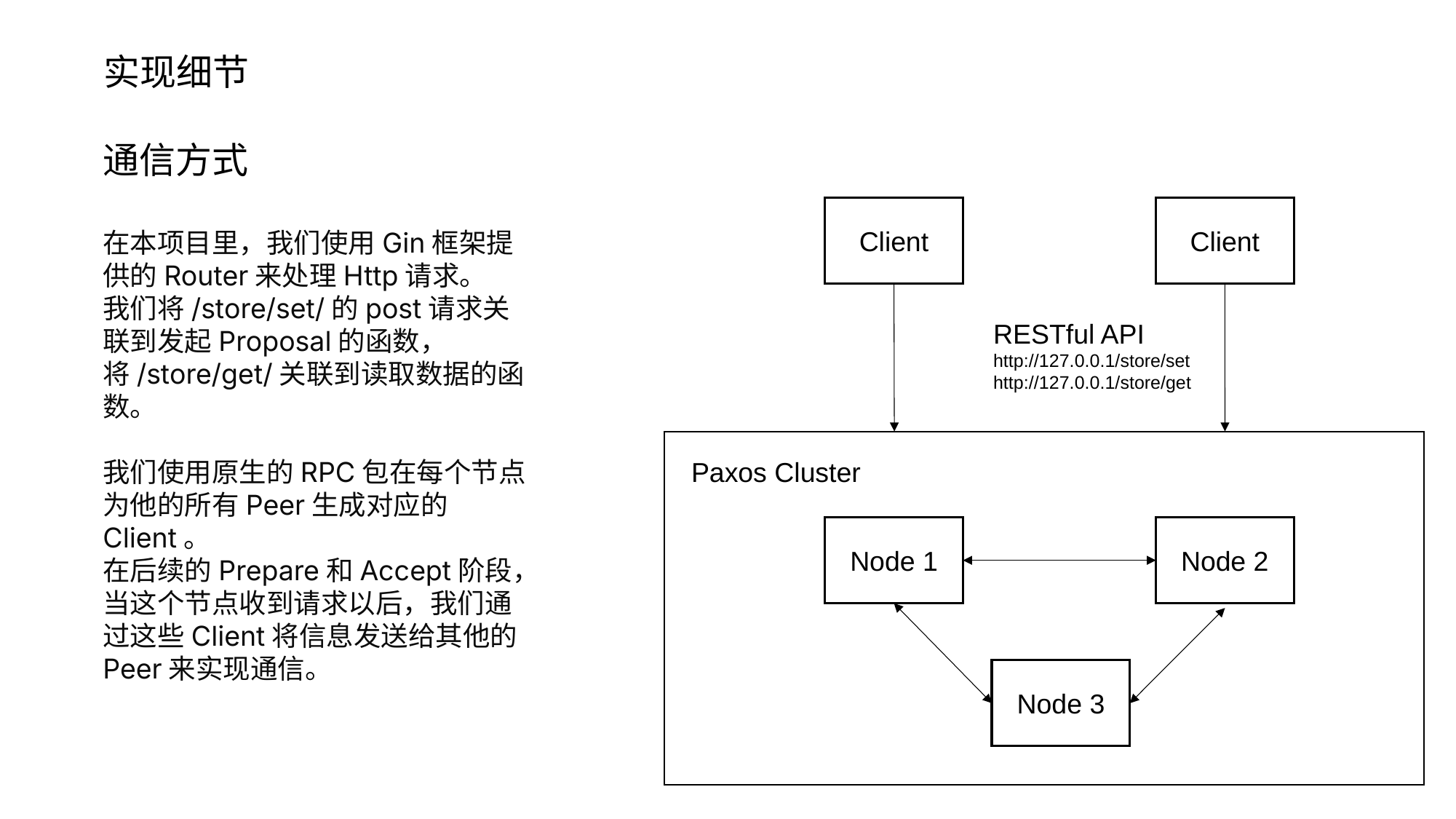

实现细节
通信方式

Client
Client
在本项目里，我们使用Gin框架提供的Router来处理Http请求。
我们将/store/set/的post请求关联到发起Proposal的函数，
将/store/get/关联到读取数据的函数。

我们使用原生的RPC包在每个节点为他的所有Peer生成对应的Client。
在后续的Prepare和Accept阶段，当这个节点收到请求以后，我们通过这些Client将信息发送给其他的Peer来实现通信。
RESTful API
http://127.0.0.1/store/set
http://127.0.0.1/store/get

Paxos Cluster
Node 1
Node 2
Node 3